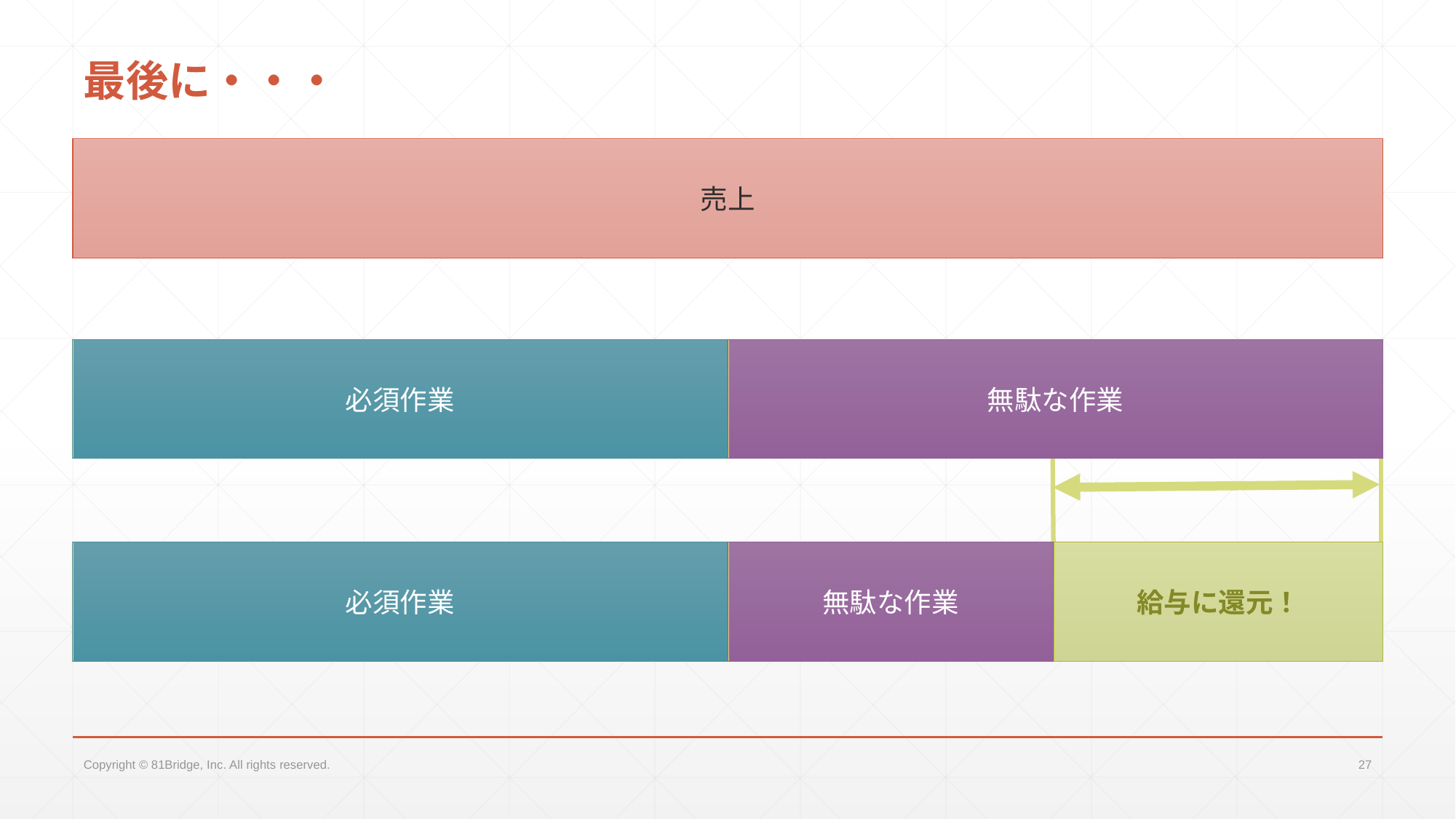

# 最後に・・・
売上
必須作業
無駄な作業
必須作業
無駄な作業
給与に還元！
Copyright © 81Bridge, Inc. All rights reserved.
27